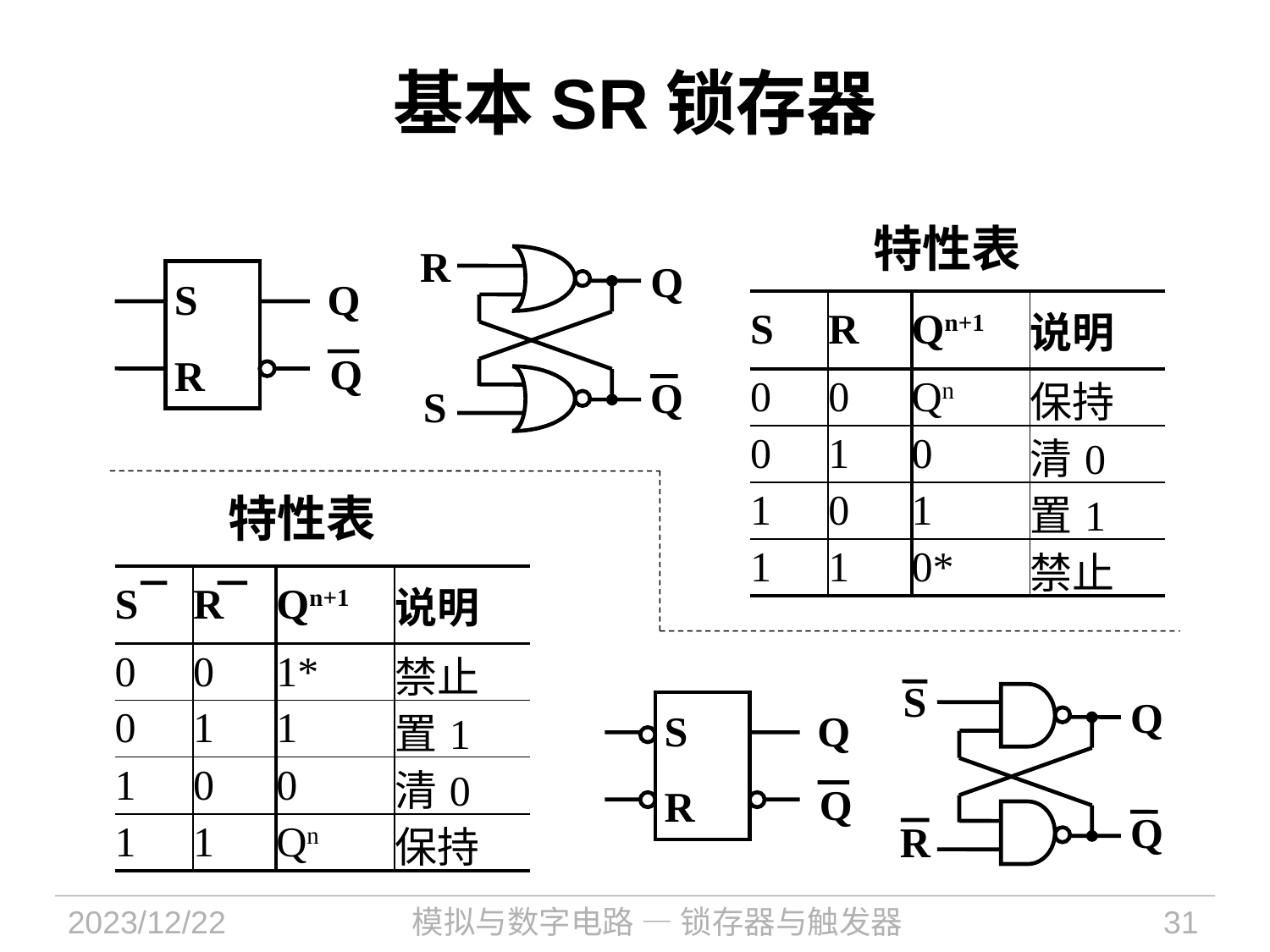

# 基本SR锁存器
特性表
R

Q

Q

S

S
Q

Q
R

| S | R | Qn+1 | 说明 |
| --- | --- | --- | --- |
| 0 | 0 | Qn | 保持 |
| 0 | 1 | 0 | 清0 |
| 1 | 0 | 1 | 置1 |
| 1 | 1 | 0\* | 禁止 |

特性表
| S | R | Qn+1 | 说明 |
| --- | --- | --- | --- |
| 0 | 0 | 1\* | 禁止 |
| 0 | 1 | 1 | 置1 |
| 1 | 0 | 0 | 清0 |
| 1 | 1 | Qn | 保持 |

S

Q

Q

R

S
Q

Q
R

2023/12/22
模拟与数字电路 — 锁存器与触发器
31